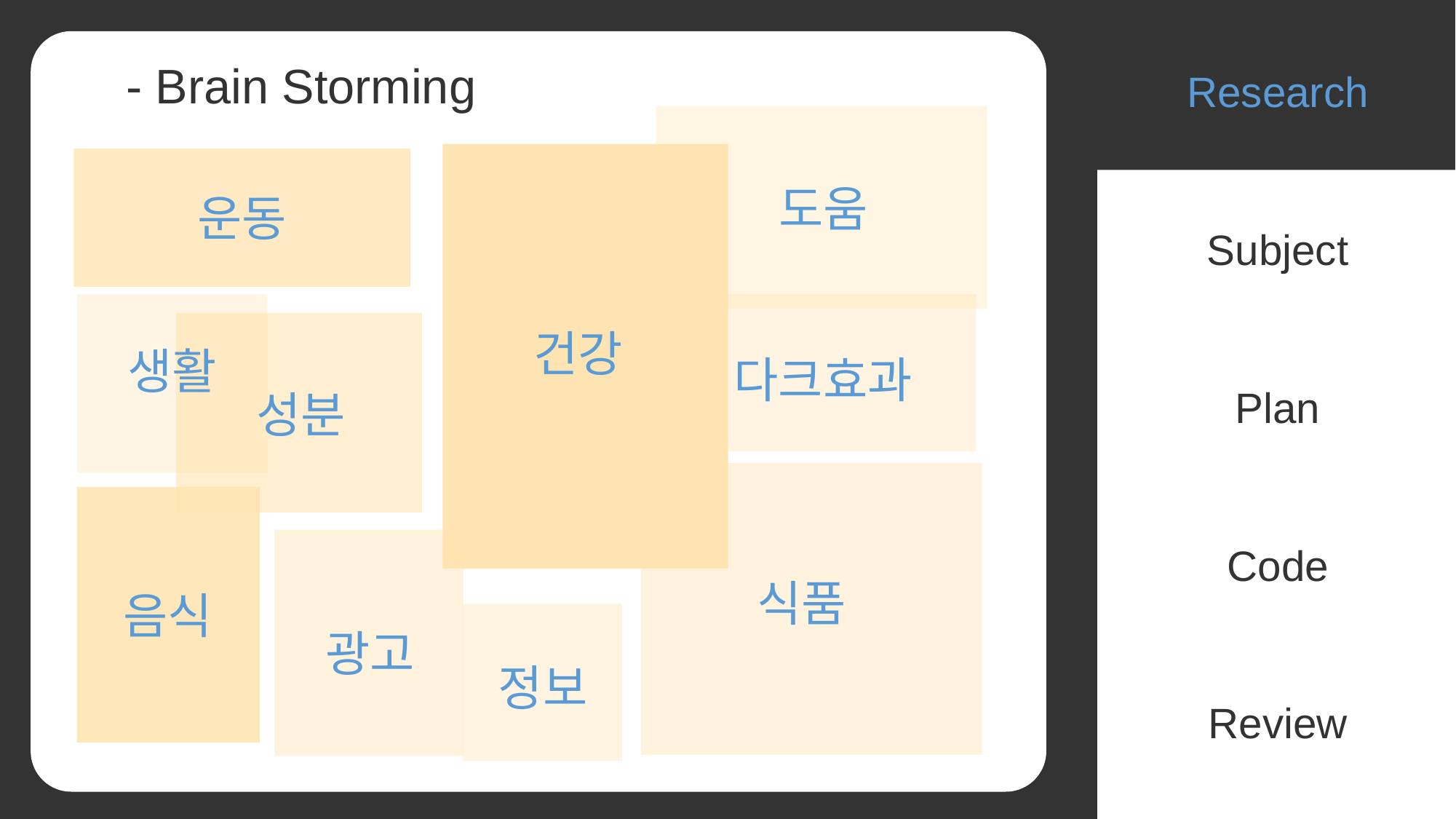

- Brain Storming
Research

도움
운동
Subject

건강
생활
다크효과
Plan
성분

Code
식품
음식

광고
정보
Review